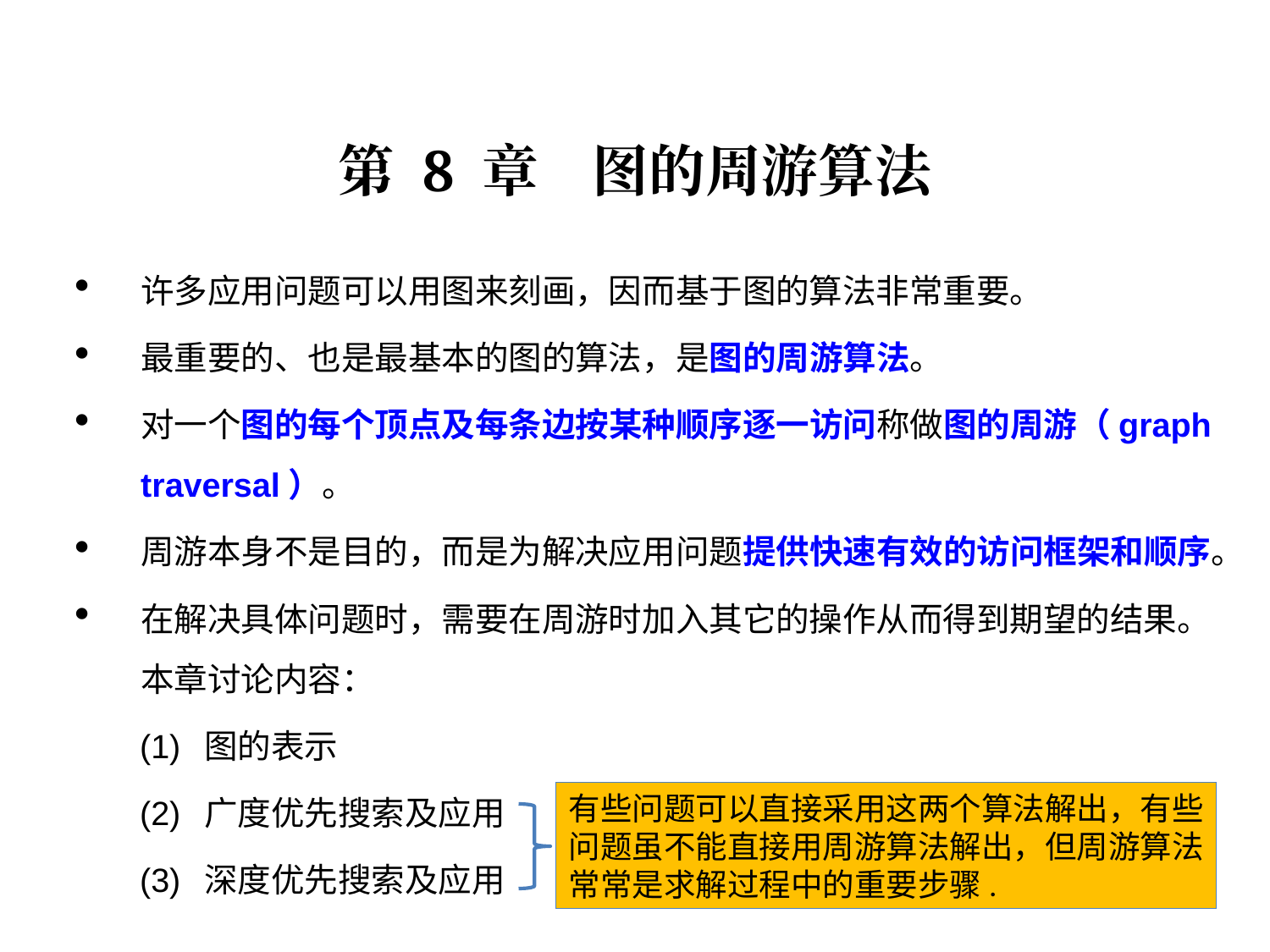

# 第 8 章	图的周游算法
许多应用问题可以用图来刻画，因而基于图的算法非常重要。
最重要的、也是最基本的图的算法，是图的周游算法。
对一个图的每个顶点及每条边按某种顺序逐一访问称做图的周游（graph traversal）。
周游本身不是目的，而是为解决应用问题提供快速有效的访问框架和顺序。
在解决具体问题时，需要在周游时加入其它的操作从而得到期望的结果。本章讨论内容：
图的表示
广度优先搜索及应用
深度优先搜索及应用
有些问题可以直接采用这两个算法解出，有些
问题虽不能直接用周游算法解出，但周游算法
常常是求解过程中的重要步骤.